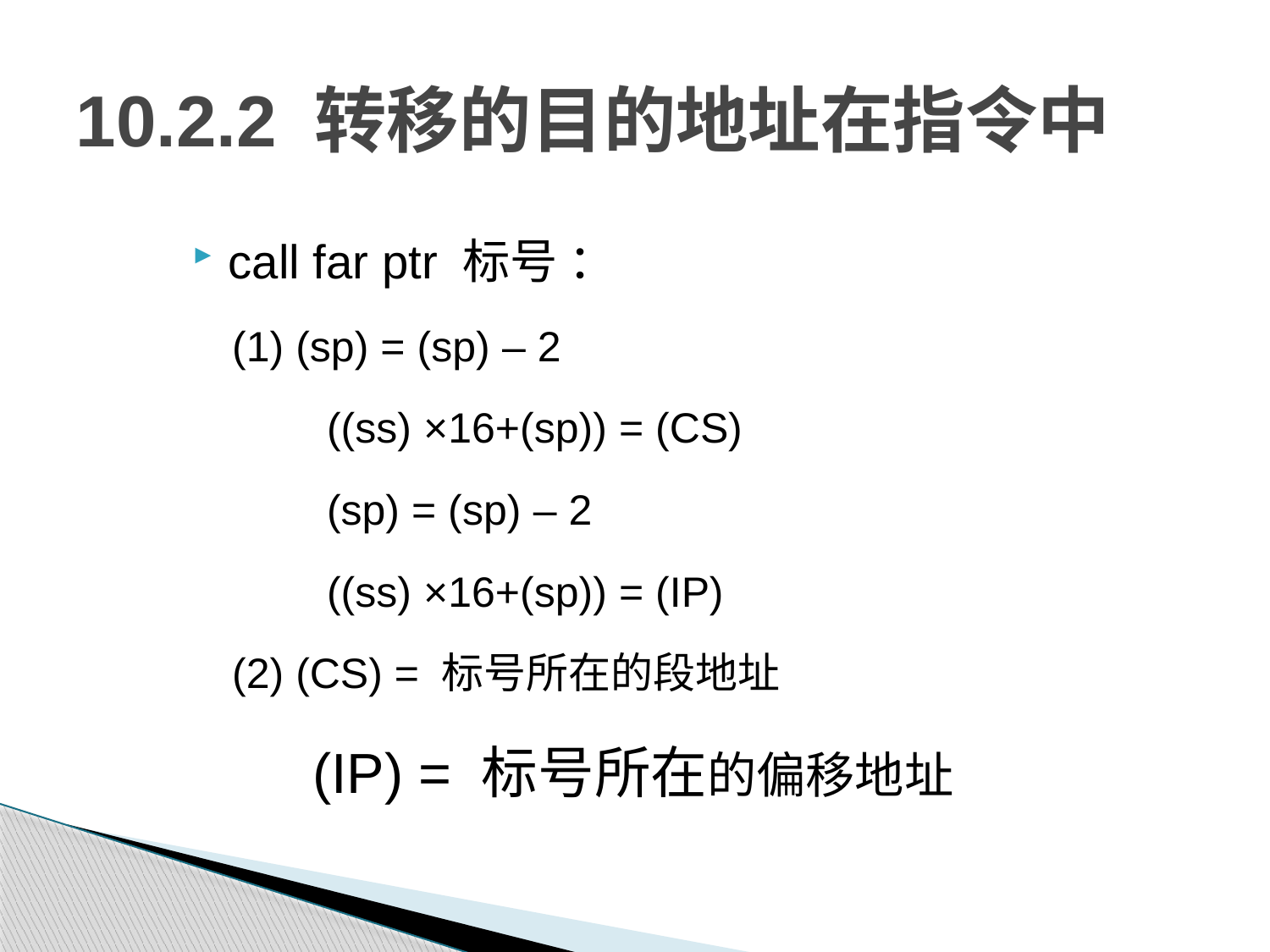

# 10.2.2 转移的目的地址在指令中
call far ptr 标号 ：
(1) (sp) = (sp) – 2
        ((ss) ×16+(sp)) = (CS)
        (sp) = (sp) – 2
        ((ss) ×16+(sp)) = (IP)
(2) (CS) = 标号所在的段地址
    (IP) = 标号所在的偏移地址